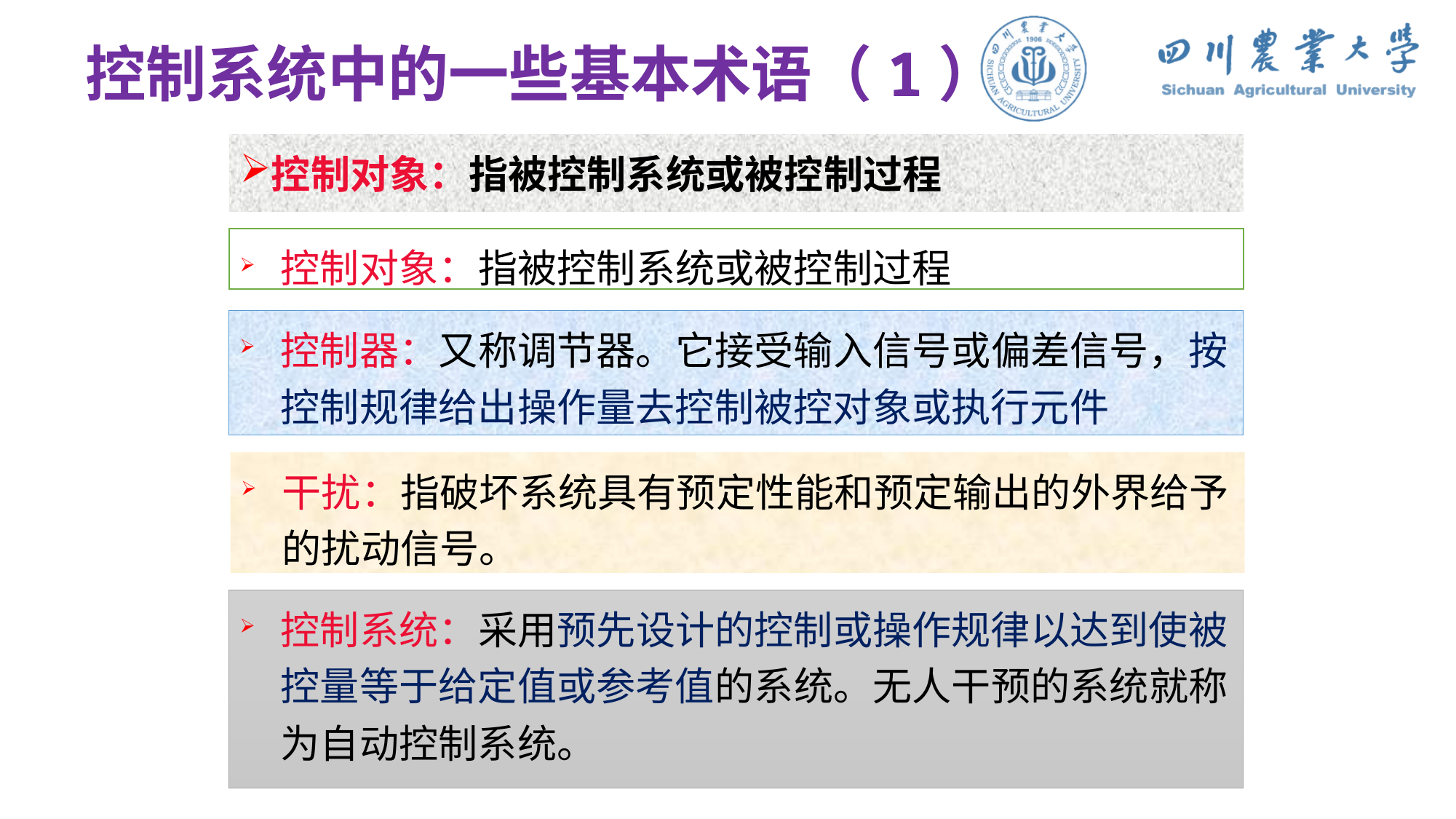

# 控制系统中的一些基本术语（1）
控制对象：指被控制系统或被控制过程

控制对象：指被控制系统或被控制过程
控制器：又称调节器。它接受输入信号或偏差信号，按控制规律给出操作量去控制被控对象或执行元件
干扰：指破坏系统具有预定性能和预定输出的外界给予的扰动信号。
控制系统：采用预先设计的控制或操作规律以达到使被控量等于给定值或参考值的系统。无人干预的系统就称为自动控制系统。